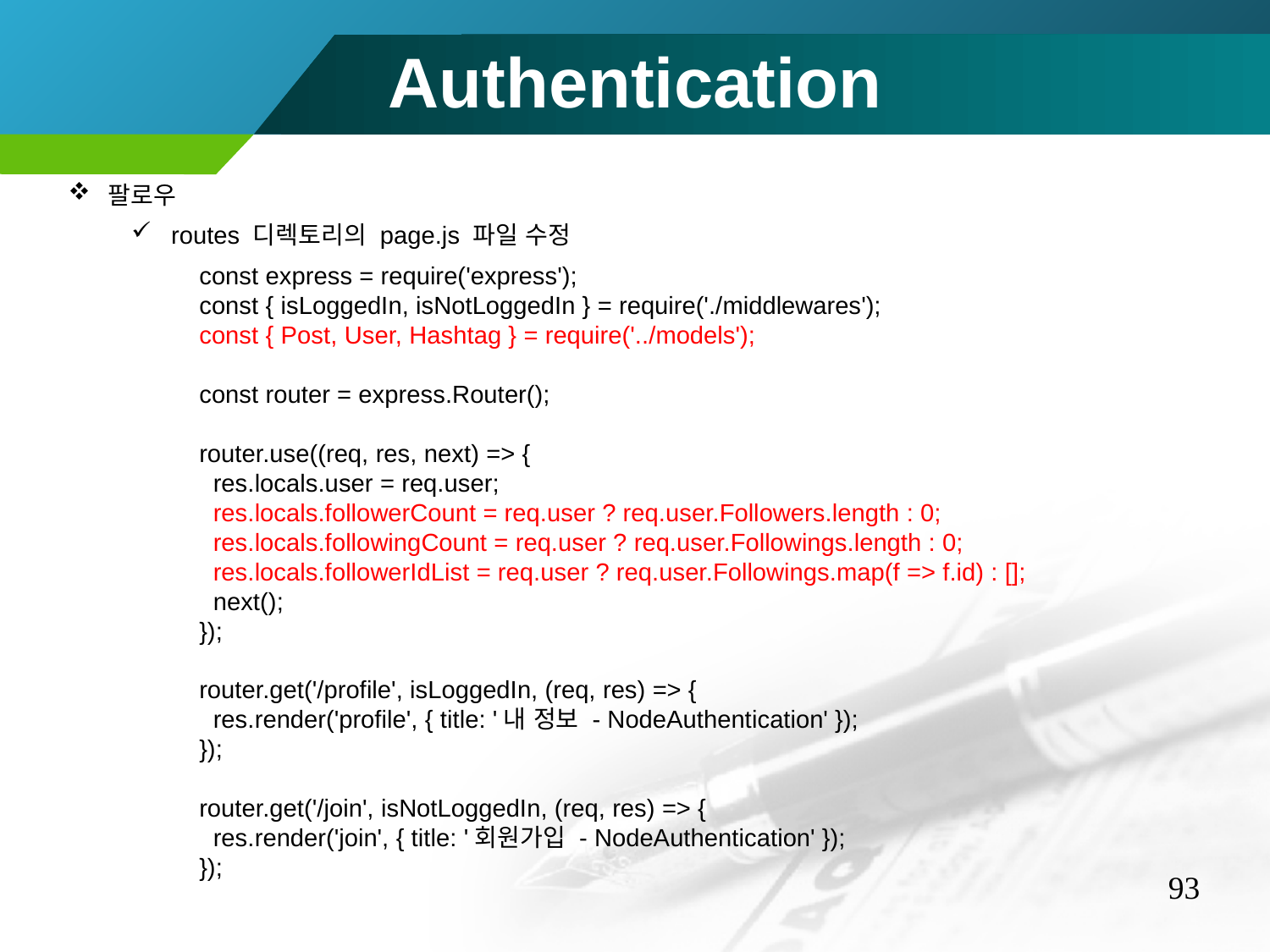

Authentication
팔로우
routes 디렉토리의 page.js 파일 수정
const express = require('express');
const { isLoggedIn, isNotLoggedIn } = require('./middlewares');
const { Post, User, Hashtag } = require('../models');

const router = express.Router();

router.use((req, res, next) => {
  res.locals.user = req.user;
  res.locals.followerCount = req.user ? req.user.Followers.length : 0;
  res.locals.followingCount = req.user ? req.user.Followings.length : 0;
  res.locals.followerIdList = req.user ? req.user.Followings.map(f => f.id) : [];
  next();
});

router.get('/profile', isLoggedIn, (req, res) => {
  res.render('profile', { title: '내 정보 - NodeAuthentication' });
});

router.get('/join', isNotLoggedIn, (req, res) => {
  res.render('join', { title: '회원가입 - NodeAuthentication' });
});

93